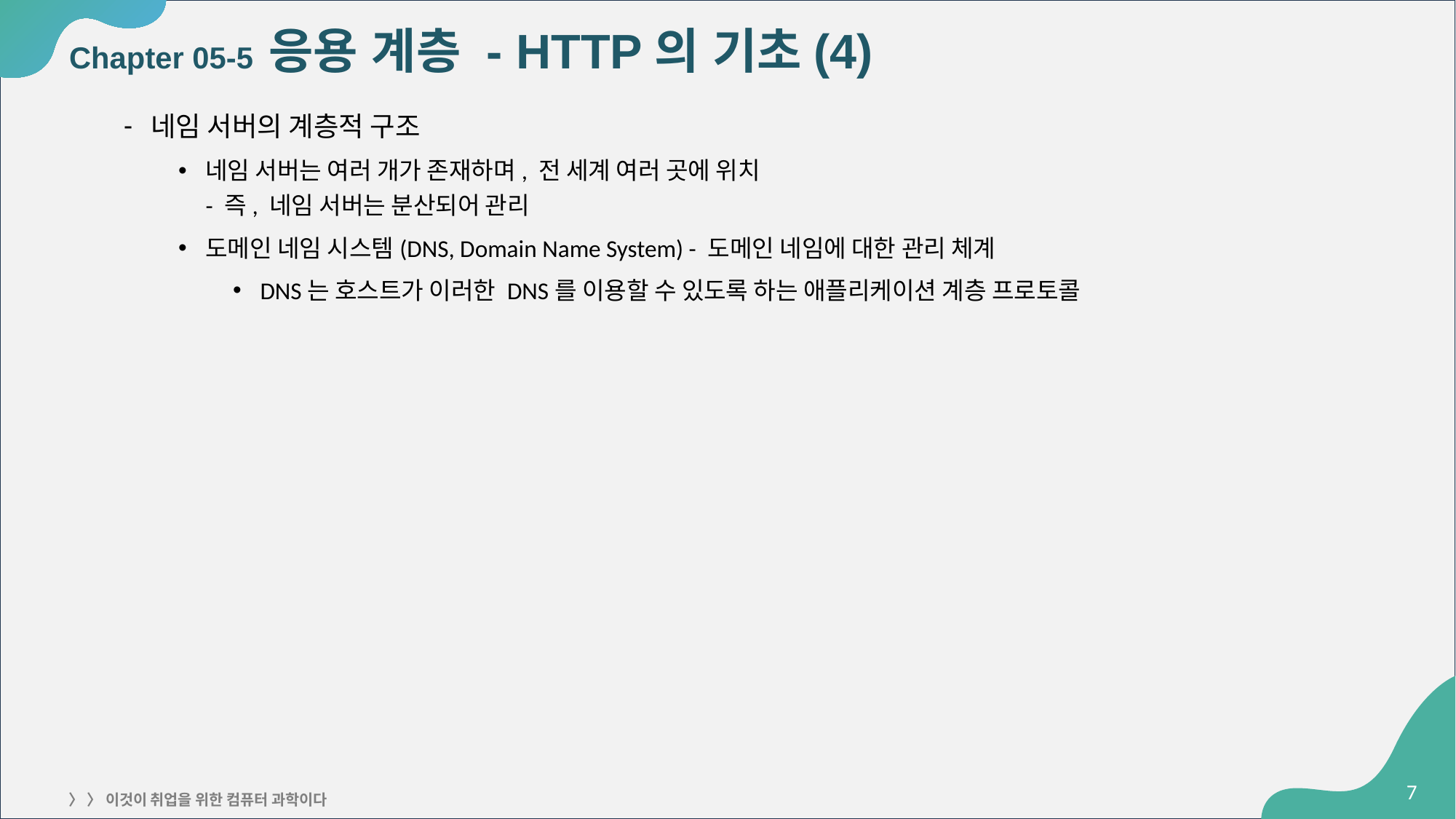

# Chapter 05-5 응용 계층 - HTTP의 기초(4)
네임 서버의 계층적 구조
네임 서버는 여러 개가 존재하며, 전 세계 여러 곳에 위치
- 즉, 네임 서버는 분산되어 관리
도메인 네임 시스템(DNS, Domain Name System) - 도메인 네임에 대한 관리 체계
DNS는 호스트가 이러한 DNS를 이용할 수 있도록 하는 애플리케이션 계층 프로토콜

7
〉 〉 이것이 취업을 위한 컴퓨터 과학이다